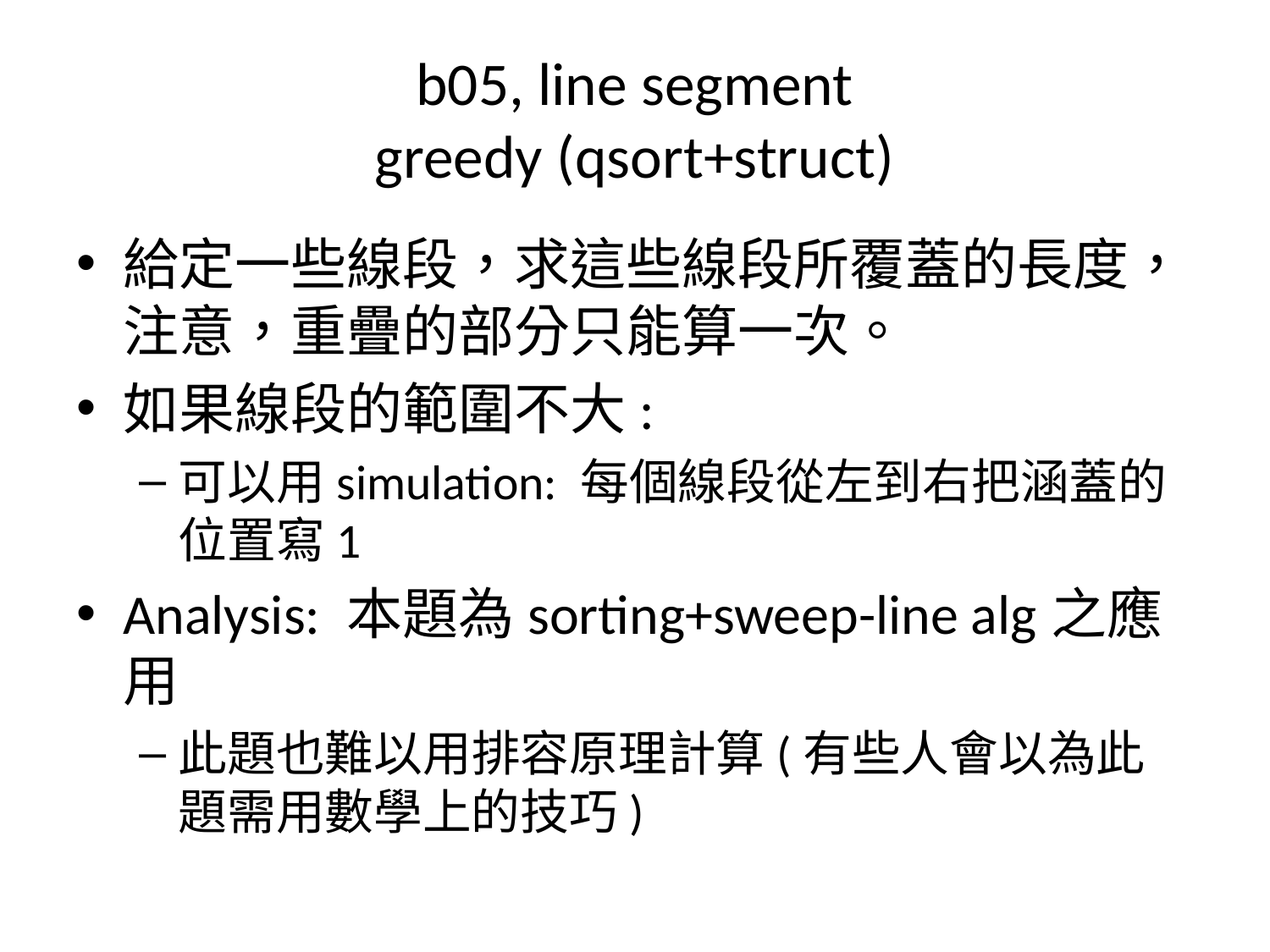

# b05, line segment greedy (qsort+struct)
給定一些線段，求這些線段所覆蓋的長度，注意，重疊的部分只能算一次。
如果線段的範圍不大:
可以用simulation: 每個線段從左到右把涵蓋的位置寫1
Analysis: 本題為sorting+sweep-line alg之應用
此題也難以用排容原理計算(有些人會以為此題需用數學上的技巧)